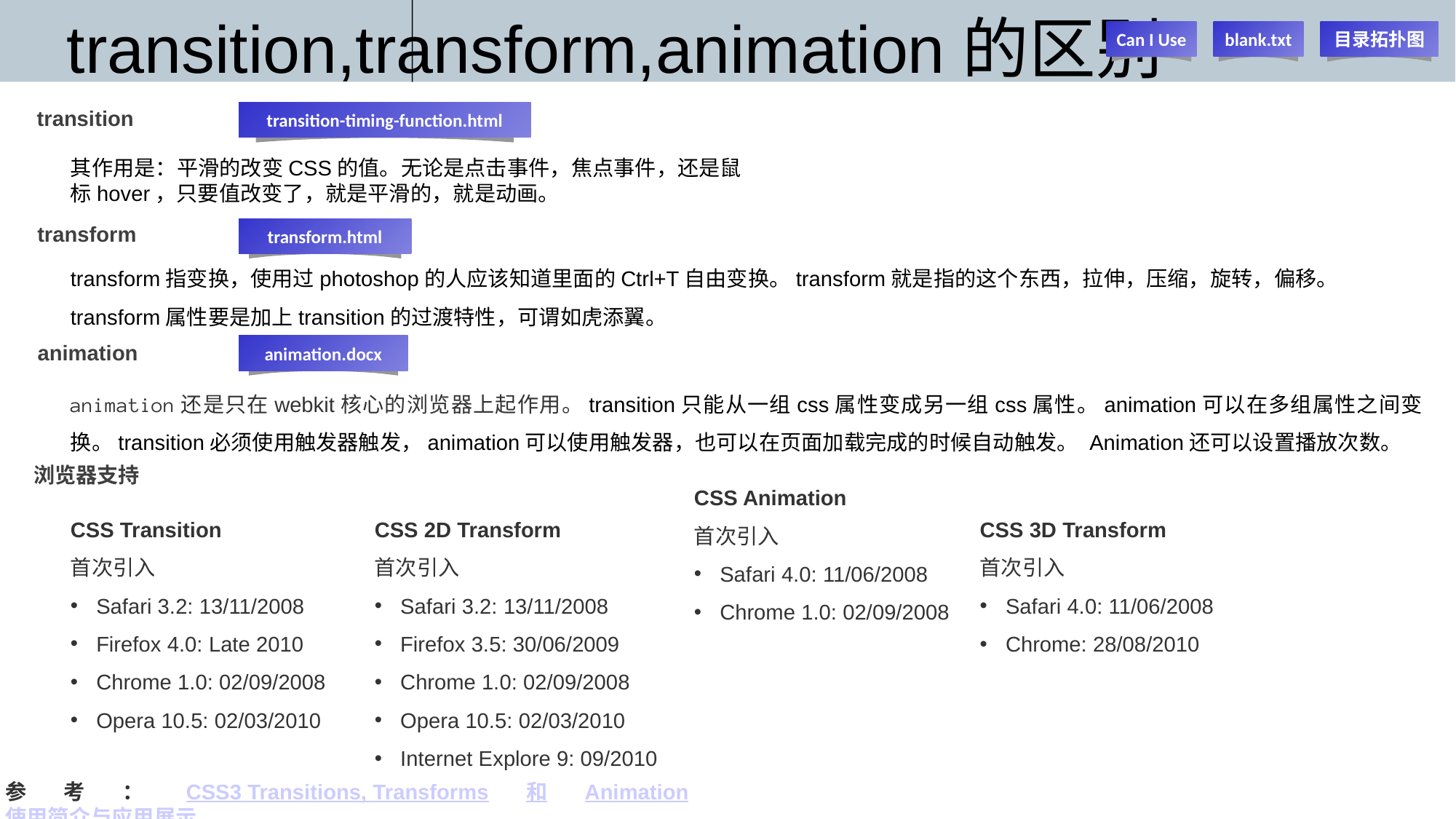

# transition,transform,animation的区别
Can I Use

blank.txt

目录拓扑图

transition
transition-timing-function.html

其作用是：平滑的改变CSS的值。无论是点击事件，焦点事件，还是鼠
标hover，只要值改变了，就是平滑的，就是动画。
transform
transform.html

transform指变换，使用过photoshop的人应该知道里面的Ctrl+T自由变换。transform就是指的这个东西，拉伸，压缩，旋转，偏移。
transform属性要是加上transition的过渡特性，可谓如虎添翼。
animation
animation.docx

animation还是只在webkit核心的浏览器上起作用。transition只能从一组css属性变成另一组css属性。animation可以在多组属性之间变换。transition必须使用触发器触发，animation可以使用触发器，也可以在页面加载完成的时候自动触发。 Animation还可以设置播放次数。
浏览器支持
CSS Animation
首次引入
Safari 4.0: 11/06/2008
Chrome 1.0: 02/09/2008
CSS Transition
首次引入
Safari 3.2: 13/11/2008
Firefox 4.0: Late 2010
Chrome 1.0: 02/09/2008
Opera 10.5: 02/03/2010
CSS 2D Transform
首次引入
Safari 3.2: 13/11/2008
Firefox 3.5: 30/06/2009
Chrome 1.0: 02/09/2008
Opera 10.5: 02/03/2010
Internet Explore 9: 09/2010
CSS 3D Transform
首次引入
Safari 4.0: 11/06/2008
Chrome: 28/08/2010
参考：CSS3 Transitions, Transforms和Animation使用简介与应用展示